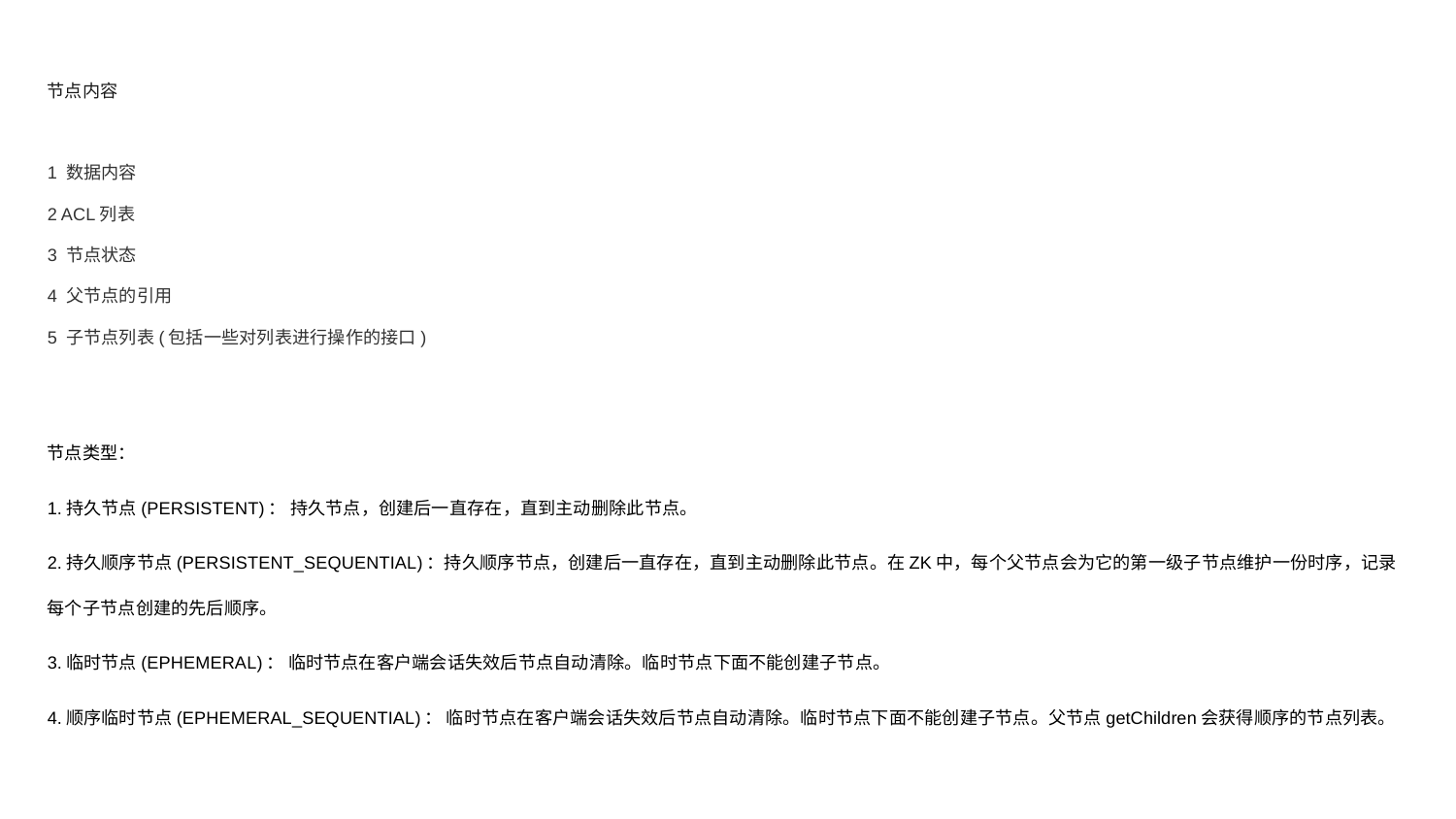

节点内容

1 数据内容
2 ACL列表
3 节点状态
4 父节点的引用
5 子节点列表(包括一些对列表进行操作的接口)

节点类型：
1.持久节点(PERSISTENT)： 持久节点，创建后一直存在，直到主动删除此节点。
2.持久顺序节点(PERSISTENT_SEQUENTIAL)：持久顺序节点，创建后一直存在，直到主动删除此节点。在ZK中，每个父节点会为它的第一级子节点维护一份时序，记录每个子节点创建的先后顺序。
3.临时节点(EPHEMERAL)： 临时节点在客户端会话失效后节点自动清除。临时节点下面不能创建子节点。
4.顺序临时节点(EPHEMERAL_SEQUENTIAL)： 临时节点在客户端会话失效后节点自动清除。临时节点下面不能创建子节点。父节点getChildren会获得顺序的节点列表。